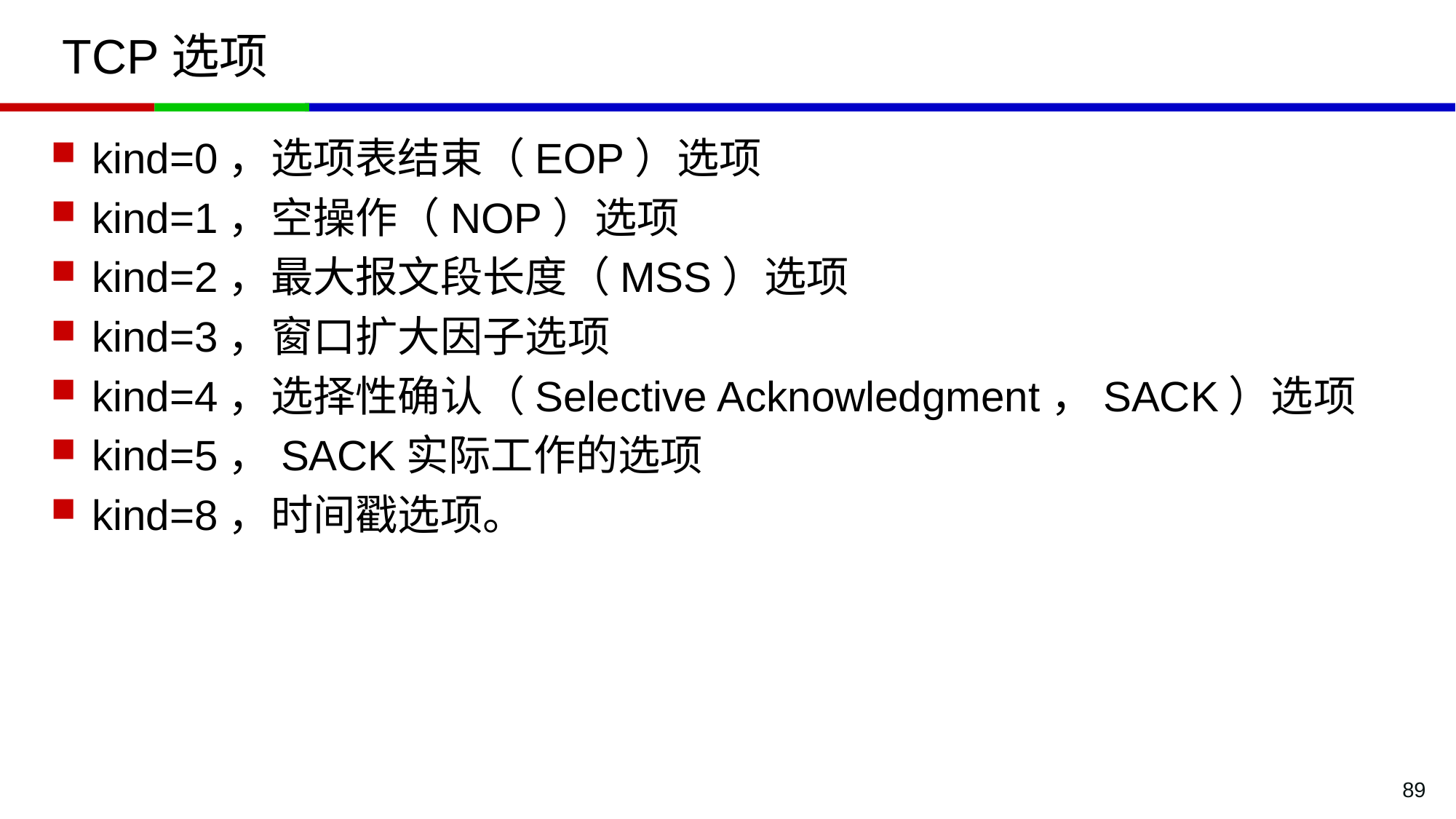

# TCP选项
kind=0，选项表结束（EOP）选项
kind=1，空操作（NOP）选项
kind=2，最大报文段长度（MSS）选项
kind=3，窗口扩大因子选项
kind=4，选择性确认（Selective Acknowledgment，SACK）选项
kind=5，SACK实际工作的选项
kind=8，时间戳选项。

89